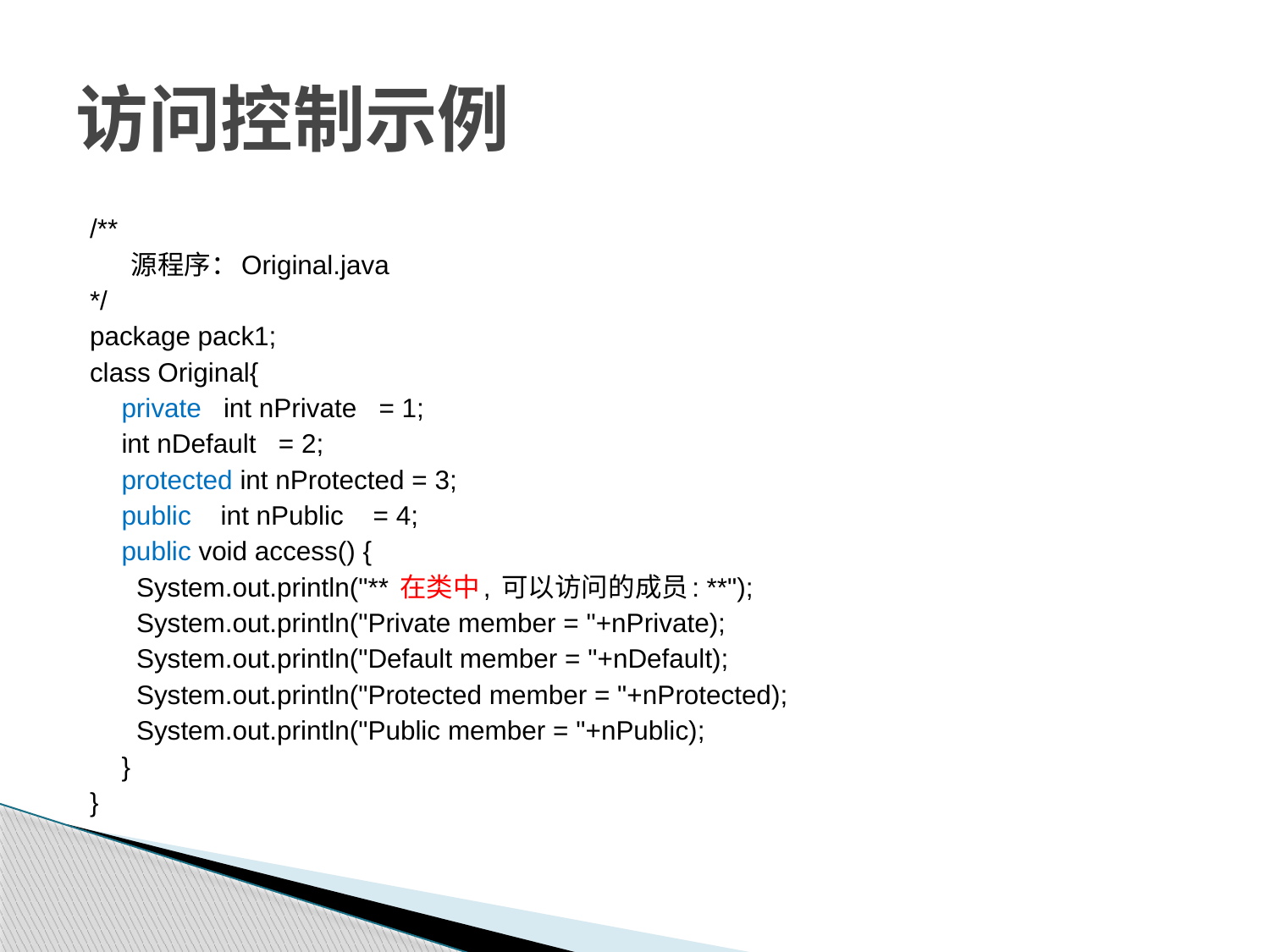

# 访问控制示例
/**
	 源程序：Original.java
*/
package pack1;
class Original{
	private   int nPrivate   = 1;
	int nDefault   = 2;
	protected int nProtected = 3;
	public    int nPublic    = 4;
	public void access() {
	  System.out.println("** 在类中, 可以访问的成员: **");
	  System.out.println("Private member = "+nPrivate);
	  System.out.println("Default member = "+nDefault);
	  System.out.println("Protected member = "+nProtected);
	  System.out.println("Public member = "+nPublic);
	}
}